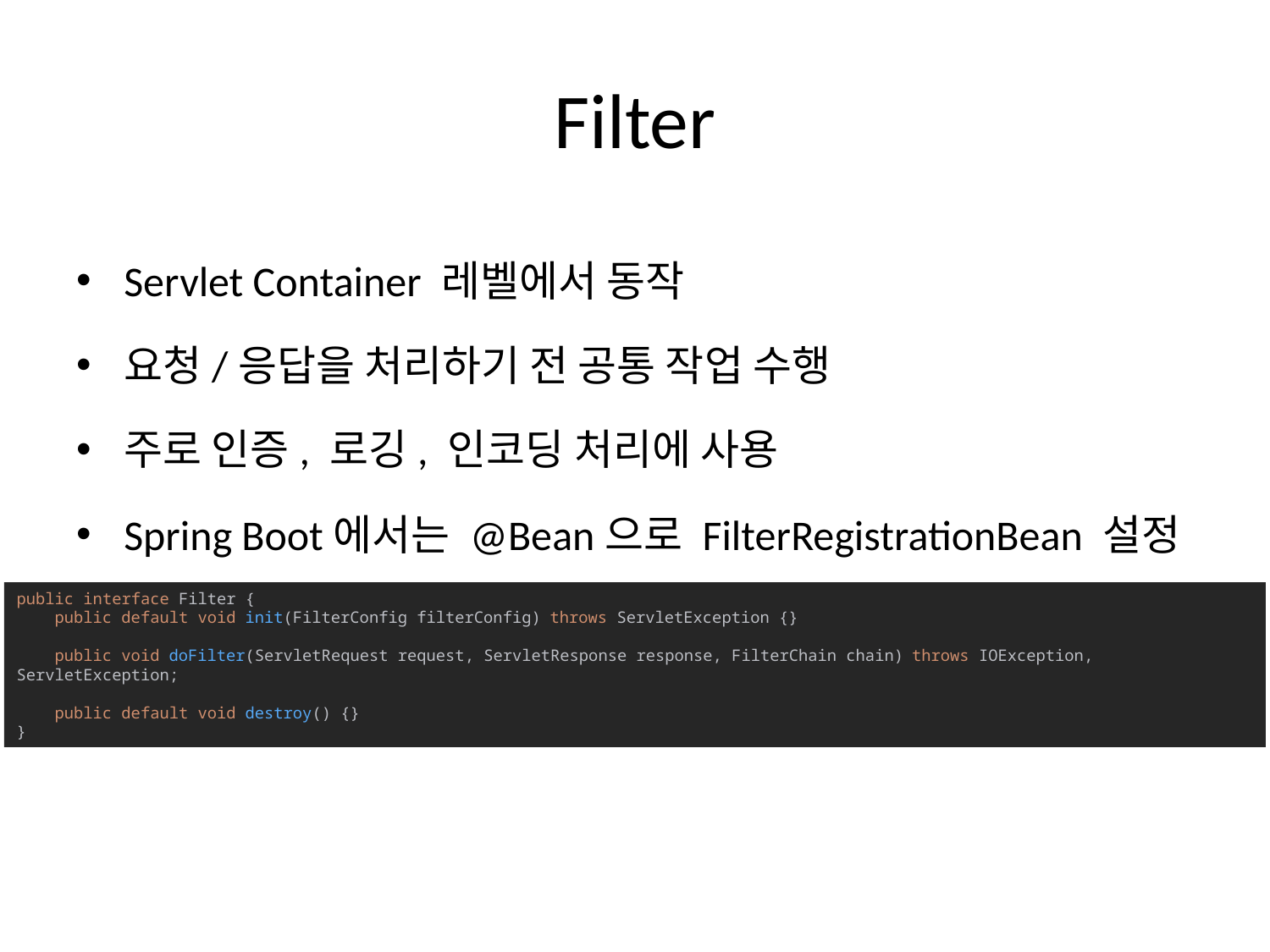

# Filter
Servlet Container 레벨에서 동작
요청/응답을 처리하기 전 공통 작업 수행
주로 인증, 로깅, 인코딩 처리에 사용
Spring Boot에서는 @Bean으로 FilterRegistrationBean 설정
public interface Filter {
    public default void init(FilterConfig filterConfig) throws ServletException {}
    public void doFilter(ServletRequest request, ServletResponse response, FilterChain chain) throws IOException, ServletException;
    public default void destroy() {}
}